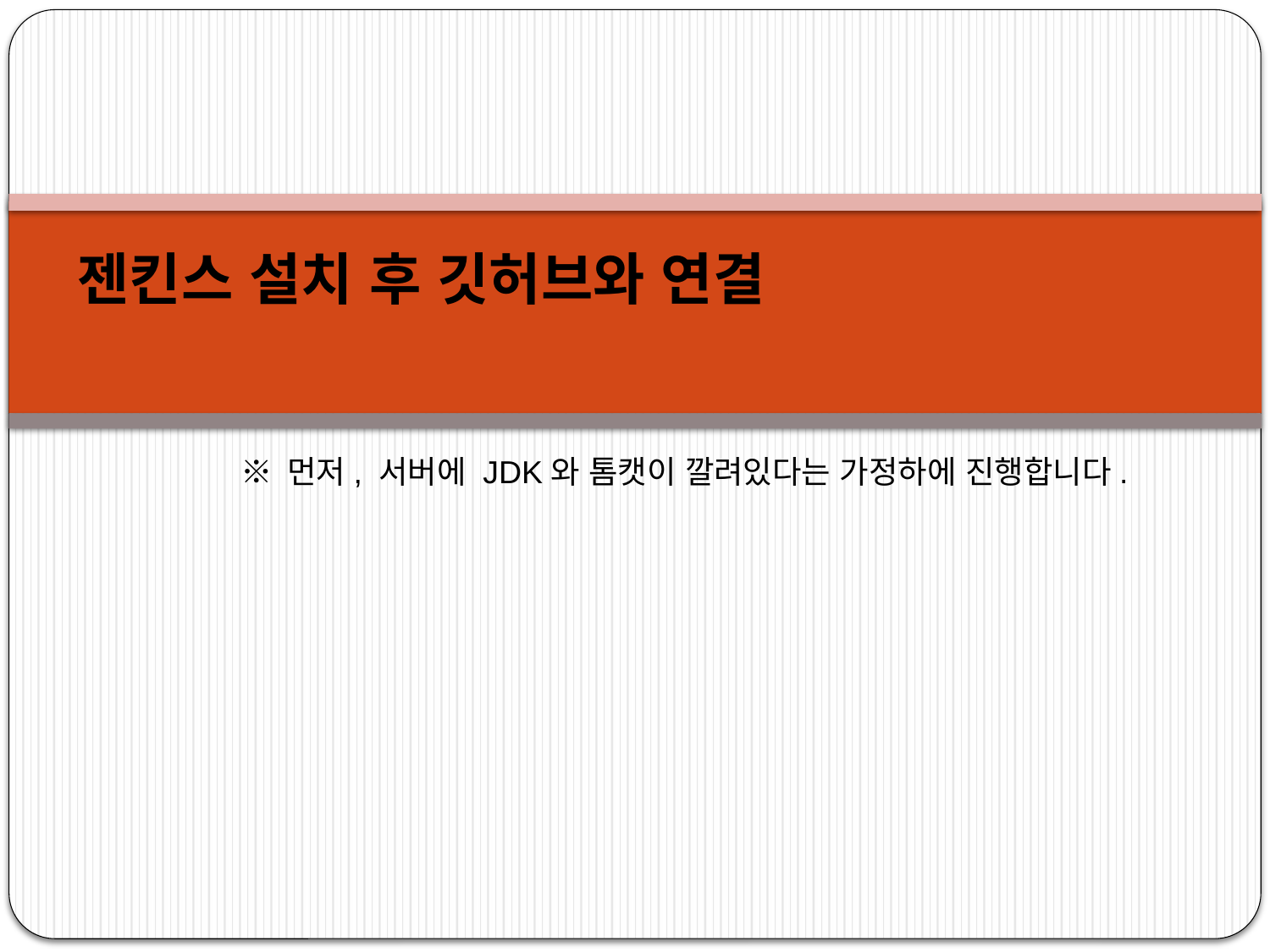

젠킨스 설치 후 깃허브와 연결
※ 먼저, 서버에 JDK와 톰캣이 깔려있다는 가정하에 진행합니다.